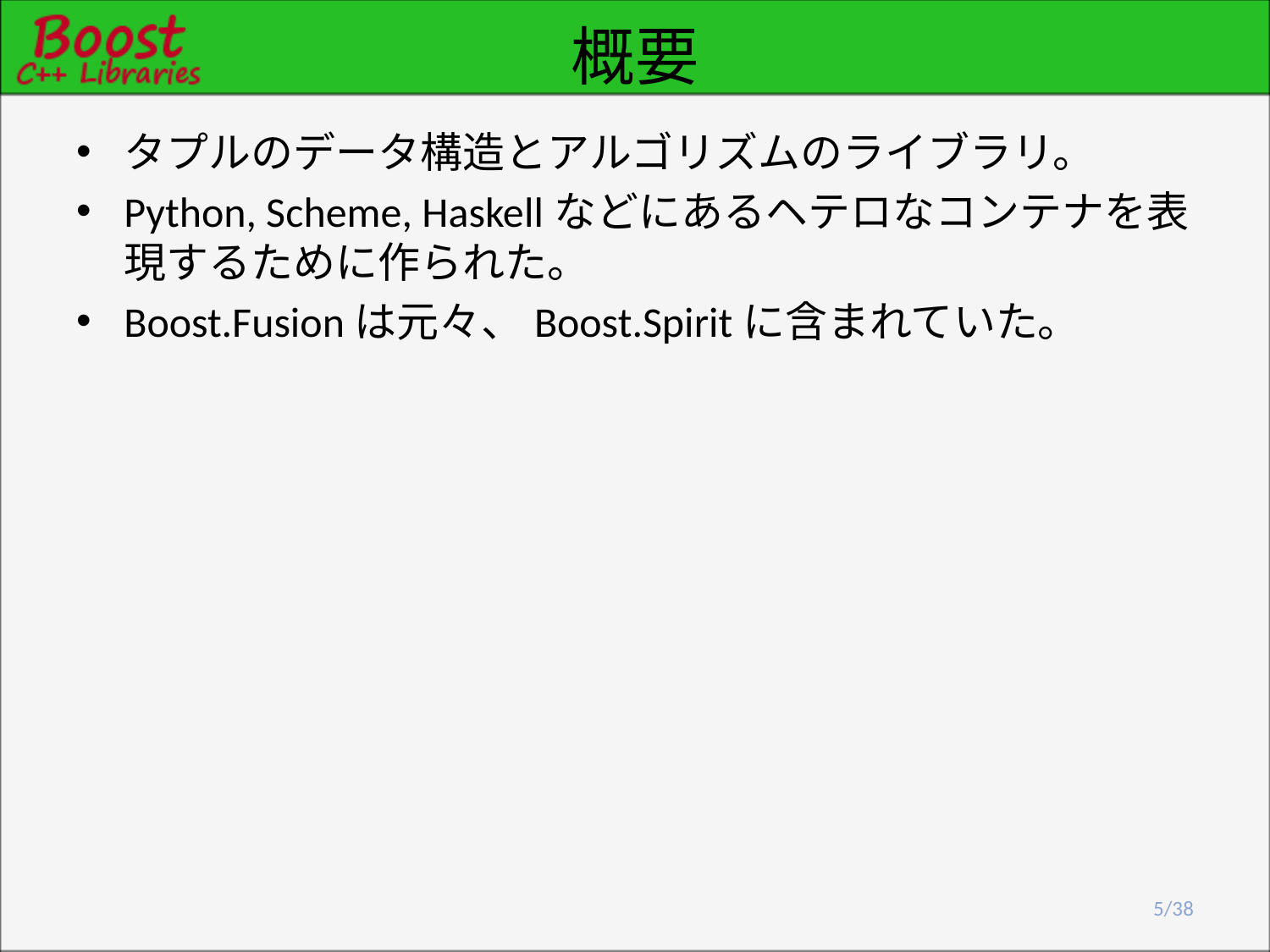

# 概要
タプルのデータ構造とアルゴリズムのライブラリ。
Python, Scheme, Haskellなどにあるヘテロなコンテナを表現するために作られた。
Boost.Fusionは元々、Boost.Spiritに含まれていた。
5/38